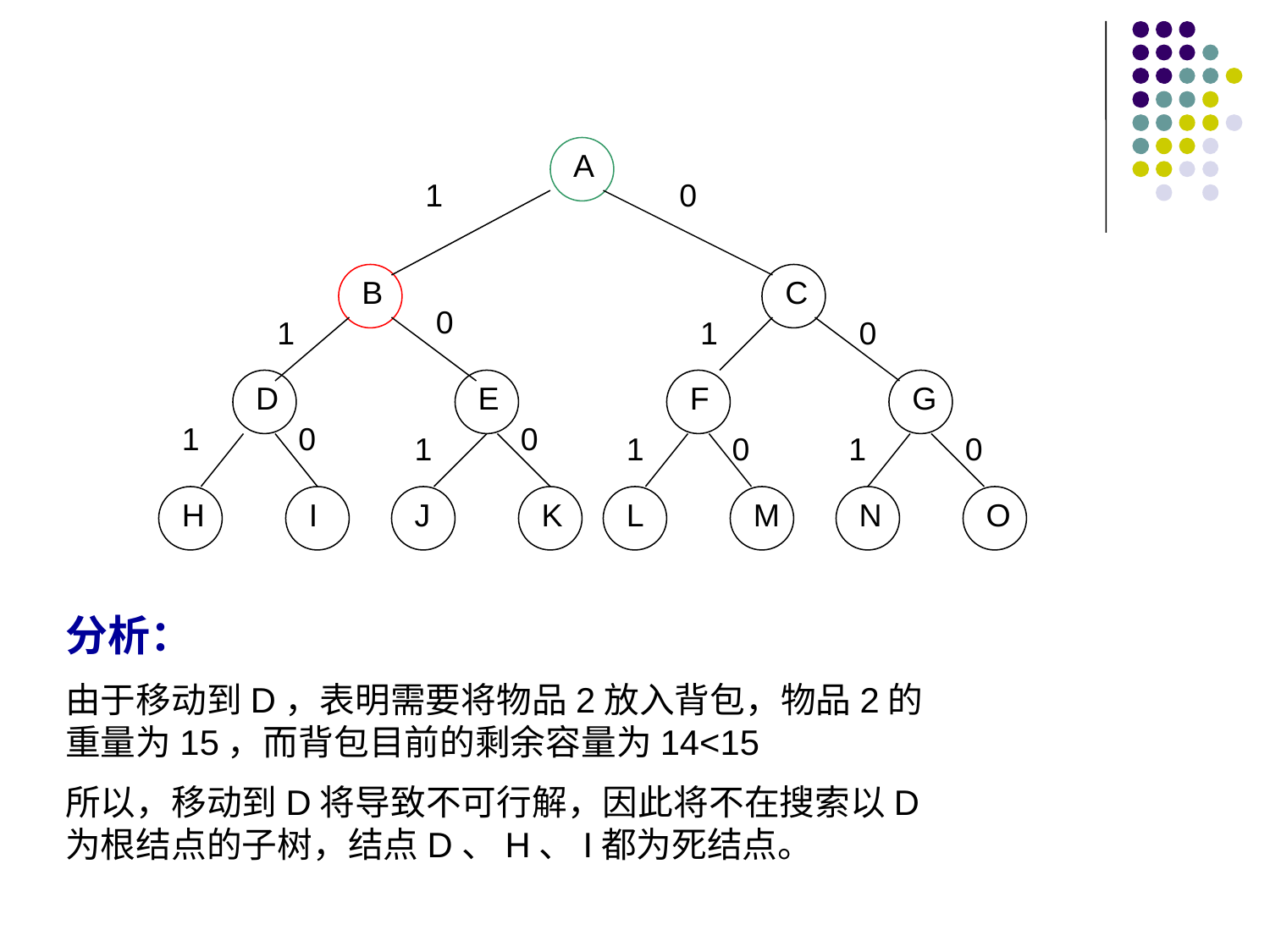

A
1
0

C
B
0
1
1
0

D

E

F

G
1
0
0
1
1
0
1
0

H

I

J

K

L

M

N

O
分析：
由于移动到D，表明需要将物品2放入背包，物品2的重量为15，而背包目前的剩余容量为14<15
所以，移动到D将导致不可行解，因此将不在搜索以D为根结点的子树，结点D、H、I都为死结点。